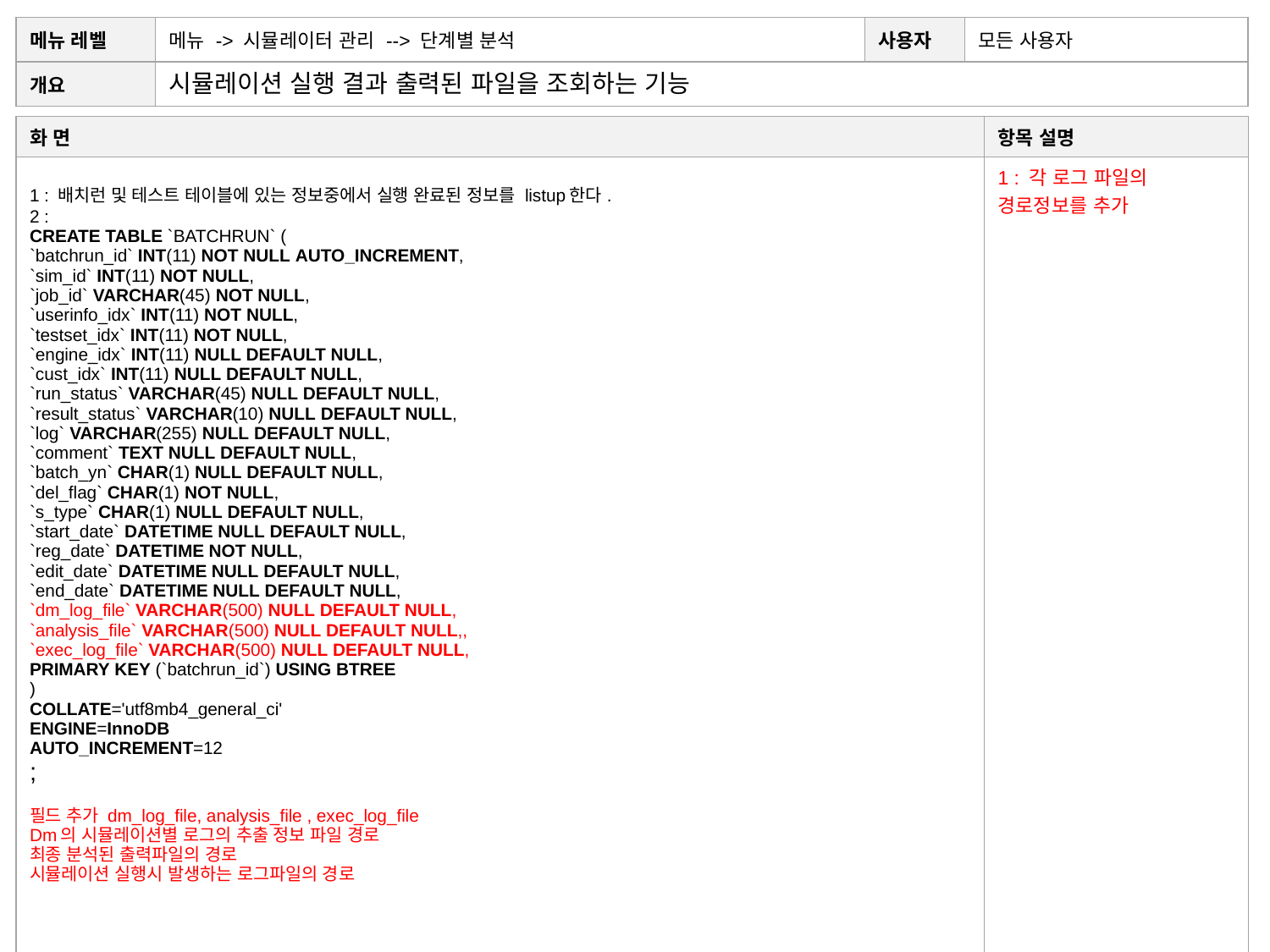

| 메뉴 레벨 | 메뉴 -> 시뮬레이터 관리 --> 단계별 분석 | 사용자 | 모든 사용자 |
| --- | --- | --- | --- |
| 개요 | 시뮬레이션 실행 결과 출력된 파일을 조회하는 기능 |  |  |
| 화 면 | 항목 설명 |
| --- | --- |
| 1 : 배치런 및 테스트 테이블에 있는 정보중에서 실행 완료된 정보를 listup한다. 2 : CREATE TABLE `BATCHRUN` ( `batchrun\_id` INT(11) NOT NULL AUTO\_INCREMENT, `sim\_id` INT(11) NOT NULL, `job\_id` VARCHAR(45) NOT NULL, `userinfo\_idx` INT(11) NOT NULL, `testset\_idx` INT(11) NOT NULL, `engine\_idx` INT(11) NULL DEFAULT NULL, `cust\_idx` INT(11) NULL DEFAULT NULL, `run\_status` VARCHAR(45) NULL DEFAULT NULL, `result\_status` VARCHAR(10) NULL DEFAULT NULL, `log` VARCHAR(255) NULL DEFAULT NULL, `comment` TEXT NULL DEFAULT NULL, `batch\_yn` CHAR(1) NULL DEFAULT NULL, `del\_flag` CHAR(1) NOT NULL, `s\_type` CHAR(1) NULL DEFAULT NULL, `start\_date` DATETIME NULL DEFAULT NULL, `reg\_date` DATETIME NOT NULL, `edit\_date` DATETIME NULL DEFAULT NULL, `end\_date` DATETIME NULL DEFAULT NULL, `dm\_log\_file` VARCHAR(500) NULL DEFAULT NULL, `analysis\_file` VARCHAR(500) NULL DEFAULT NULL,, `exec\_log\_file` VARCHAR(500) NULL DEFAULT NULL, PRIMARY KEY (`batchrun\_id`) USING BTREE ) COLLATE='utf8mb4\_general\_ci' ENGINE=InnoDB AUTO\_INCREMENT=12 ; 필드 추가 dm\_log\_file, analysis\_file , exec\_log\_file Dm의 시뮬레이션별 로그의 추출 정보 파일 경로 최종 분석된 출력파일의 경로 시뮬레이션 실행시 발생하는 로그파일의 경로 | 1 : 각 로그 파일의 경로정보를 추가 |